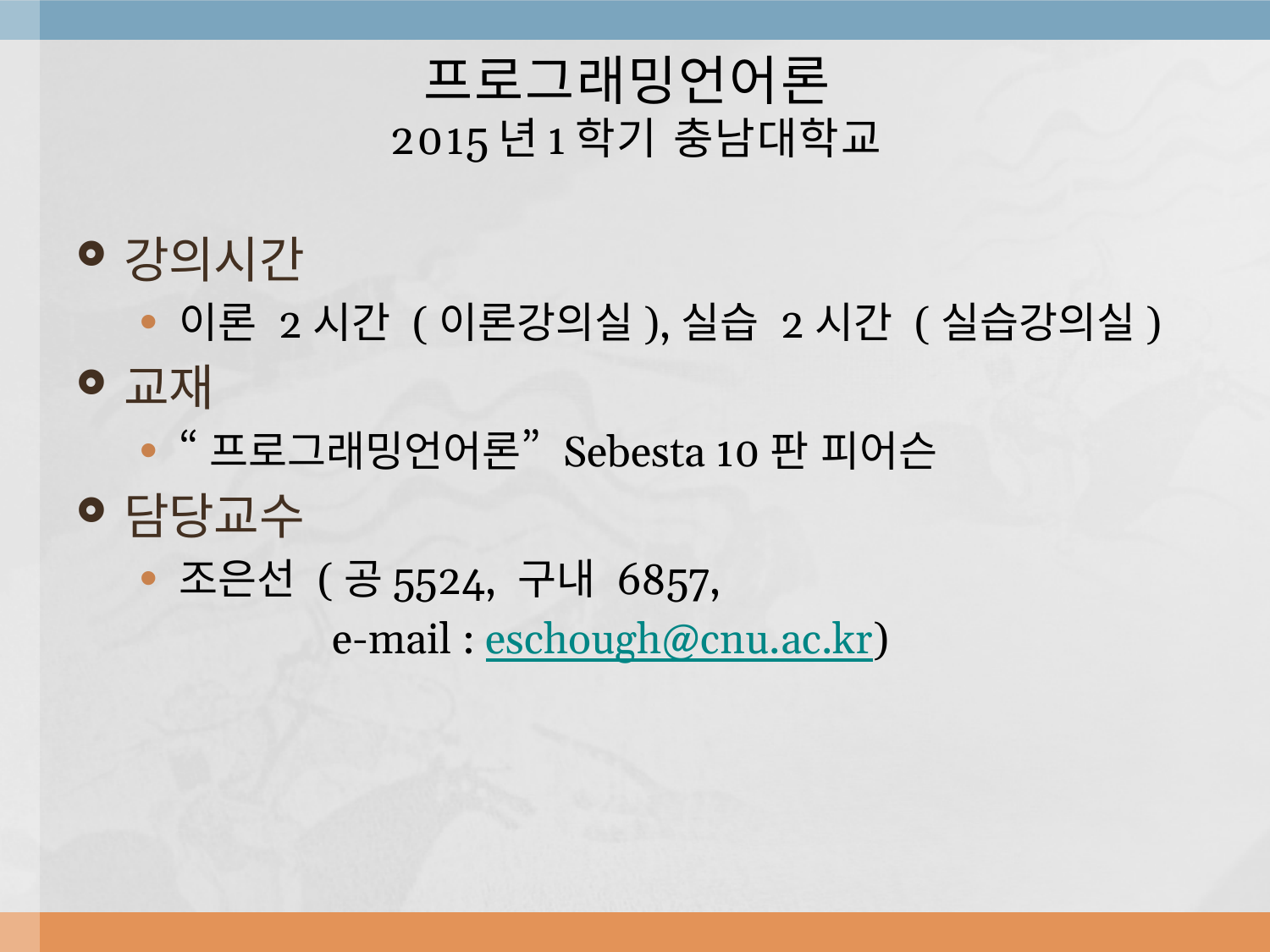

# 프로그래밍언어론 2015년1학기 충남대학교
강의시간
이론 2시간 (이론강의실),실습 2시간 (실습강의실)
교재
“프로그래밍언어론” Sebesta 10판 피어슨
담당교수
조은선 (공5524, 구내 6857,
                   e-mail : eschough@cnu.ac.kr)